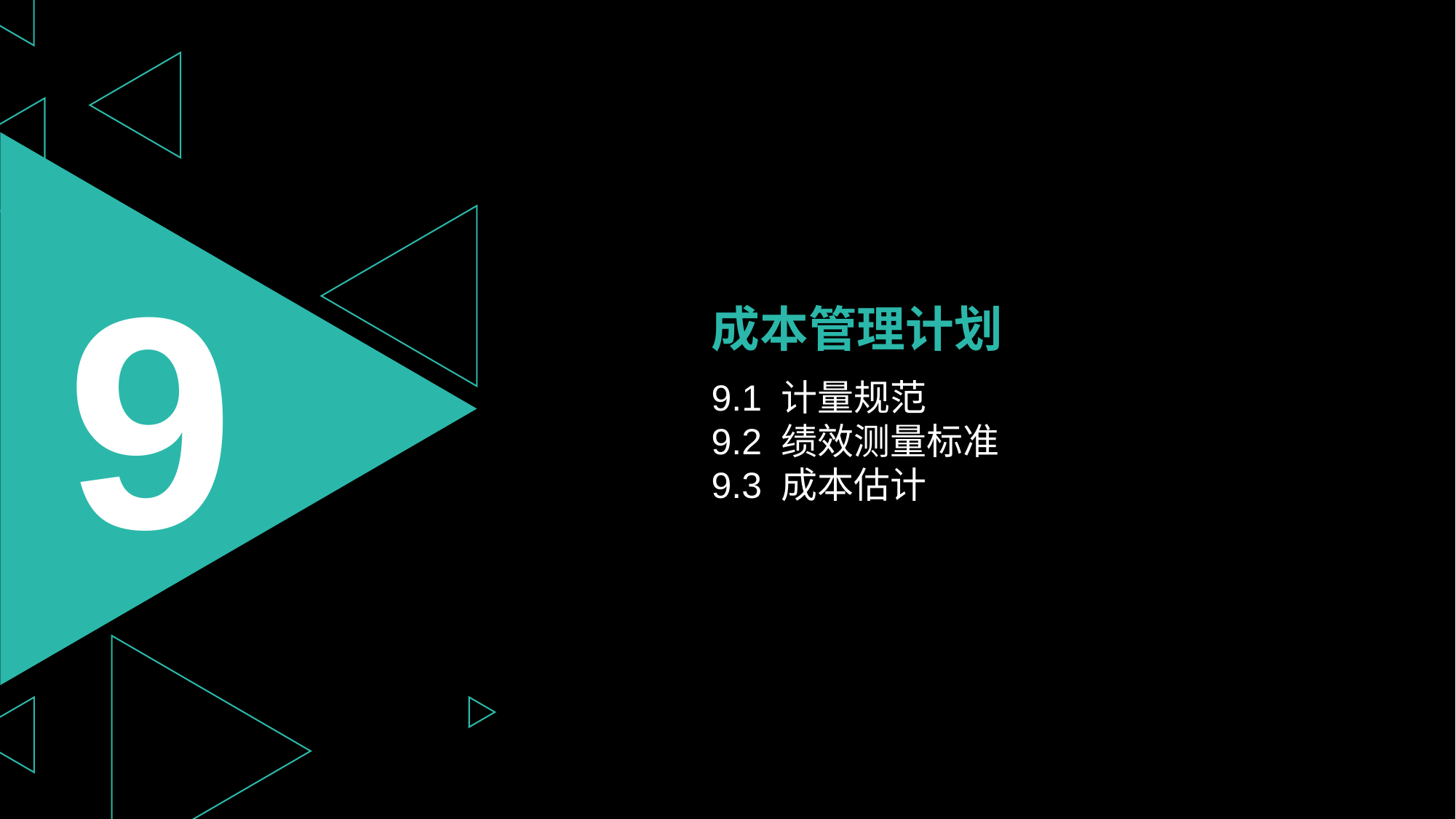

9
成本管理计划
9.1 计量规范
9.2 绩效测量标准
9.3 成本估计